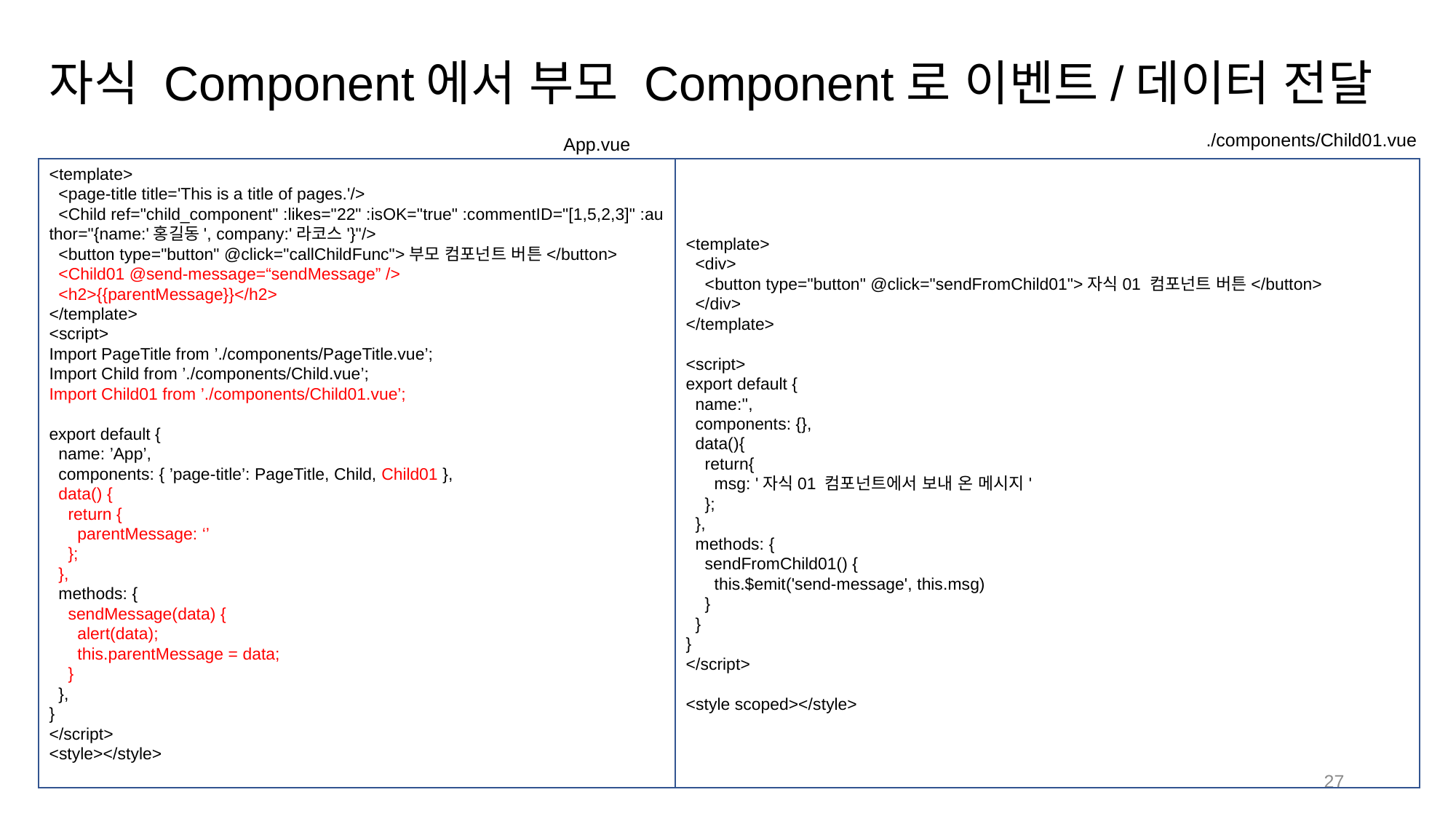

# 자식 Component에서 부모 Component로 이벤트/데이터 전달
./components/Child01.vue
App.vue

<template>
  <page-title title='This is a title of pages.'/>
  <Child ref="child_component" :likes="22" :isOK="true" :commentID="[1,5,2,3]" :author="{name:'홍길동', company:'라코스'}"/>
  <button type="button" @click="callChildFunc">부모 컴포넌트 버튼</button>
  <Child01 @send-message=“sendMessage” />
  <h2>{{parentMessage}}</h2>
</template>
<script>
Import PageTitle from ’./components/PageTitle.vue’;
Import Child from ’./components/Child.vue’;
Import Child01 from ’./components/Child01.vue’;
export default {
  name: ’App’,
  components: { ’page-title’: PageTitle, Child, Child01 },
  data() {
    return {
      parentMessage: ‘’
    };
  },
  methods: {
    sendMessage(data) {
      alert(data);
      this.parentMessage = data;
    }
  },
}
</script>
<style></style>

<template>
  <div>
    <button type="button" @click="sendFromChild01">자식01 컴포넌트 버튼</button>
  </div>
</template>
<script>
export default {
  name:'',
  components: {},
  data(){
    return{
      msg: '자식01 컴포넌트에서 보내 온 메시지'
    };
  },
  methods: {
    sendFromChild01() {
      this.$emit('send-message', this.msg)
    }
  }
}
</script>
<style scoped></style>
27